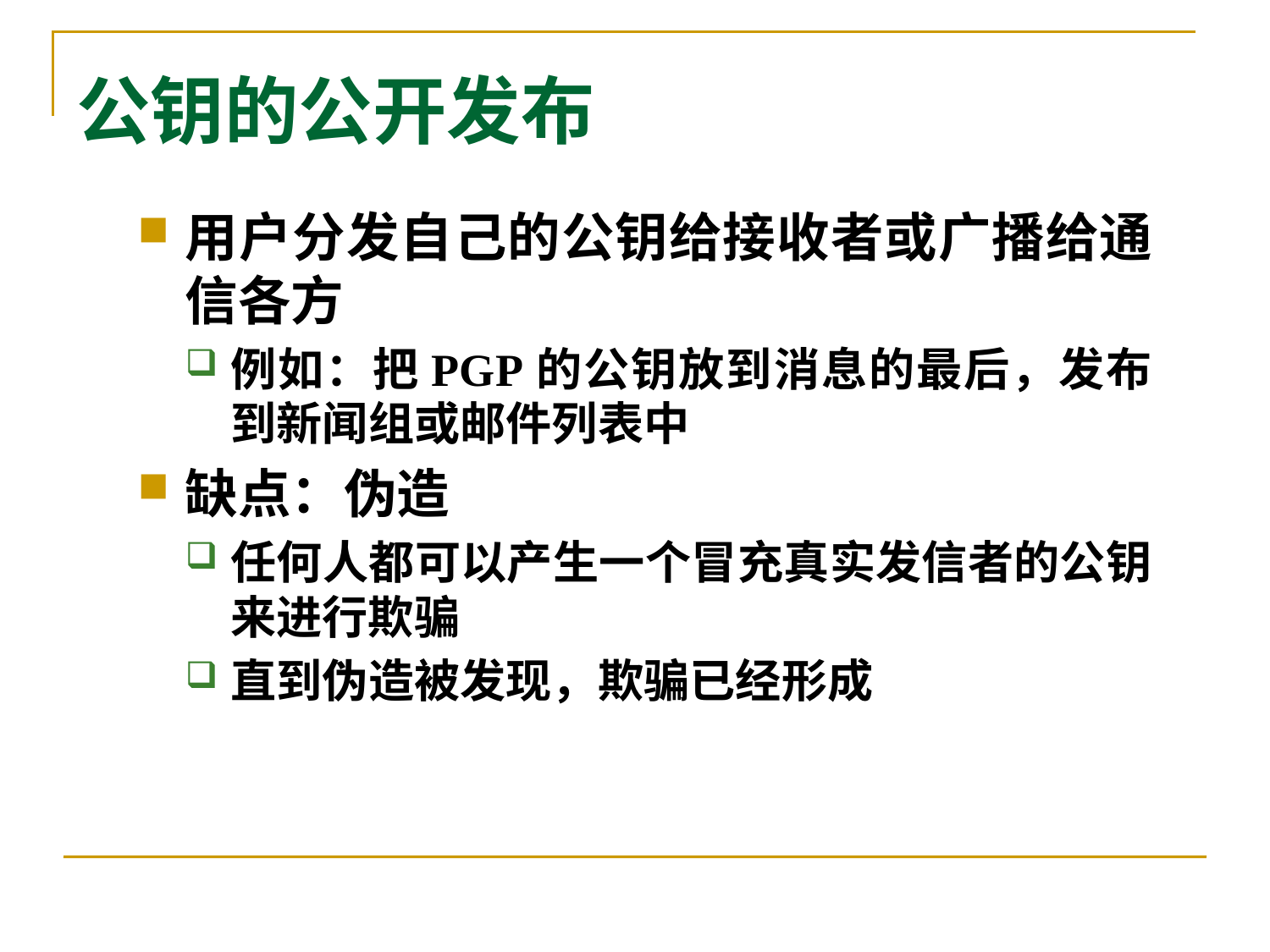

# 公钥的公开发布
用户分发自己的公钥给接收者或广播给通信各方
例如：把PGP的公钥放到消息的最后，发布到新闻组或邮件列表中
缺点：伪造
任何人都可以产生一个冒充真实发信者的公钥来进行欺骗
直到伪造被发现，欺骗已经形成

28